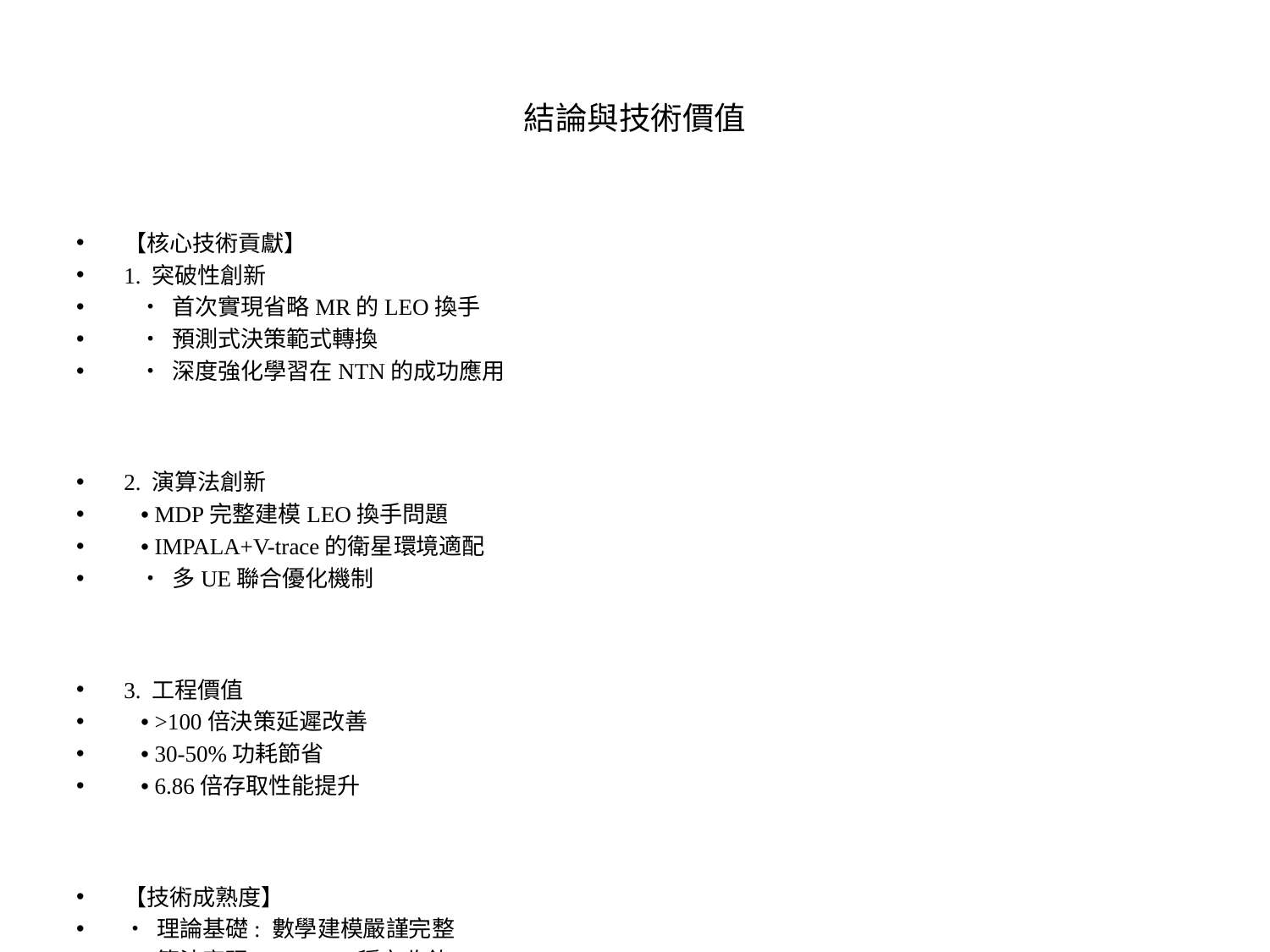

# 結論與技術價值
【核心技術貢獻】
1. 突破性創新
   • 首次實現省略MR的LEO換手
   • 預測式決策範式轉換
   • 深度強化學習在NTN的成功應用

2. 演算法創新
   • MDP完整建模LEO換手問題
   • IMPALA+V-trace的衛星環境適配
   • 多UE聯合優化機制

3. 工程價值
   • >100倍決策延遲改善
   • 30-50%功耗節省
   • 6.86倍存取性能提升

【技術成熟度】
• 理論基礎: 數學建模嚴謹完整
• 算法實現: IMPALA穩定收斂
• 性能驗證: 多場景實驗證實
• 工程可行: 毫秒級推理能力

【未來應用方向】
• 6G NTN標準化技術參考
• 大規模星座智能協作
• 跨層聯合優化擴展
• 多目標優化演進

【學術影響】
• 通訊系統智能化重要里程碑
• reactive→proactive範式轉換
• 為NTN優化開闢新技術路徑